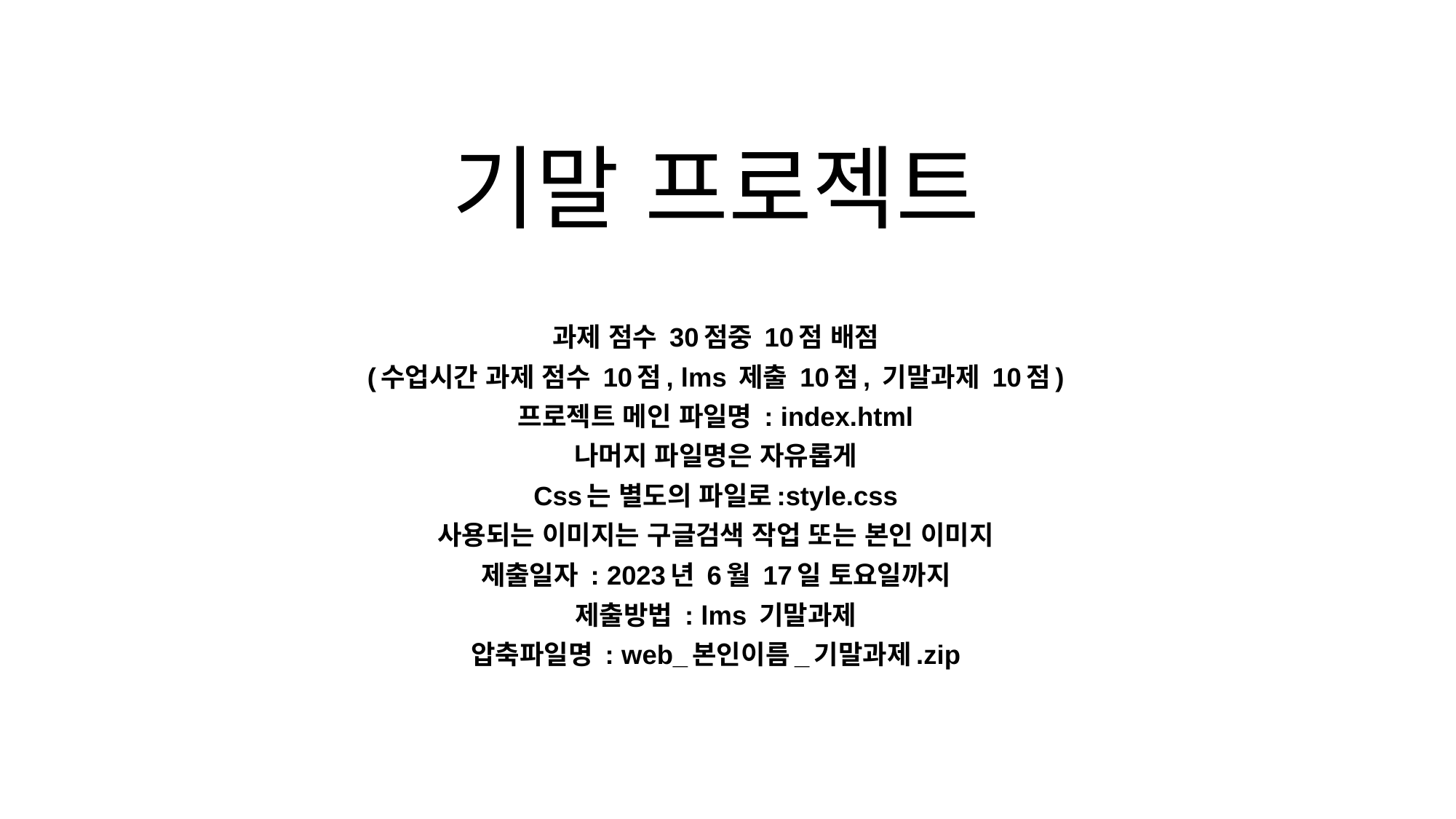

# 기말 프로젝트
과제 점수 30점중 10점 배점
(수업시간 과제 점수 10점, lms 제출 10점, 기말과제 10점)
프로젝트 메인 파일명 : index.html
나머지 파일명은 자유롭게
Css는 별도의 파일로:style.css
사용되는 이미지는 구글검색 작업 또는 본인 이미지
제출일자 : 2023년 6월 17일 토요일까지
제출방법 : lms 기말과제
압축파일명 : web_본인이름_기말과제.zip